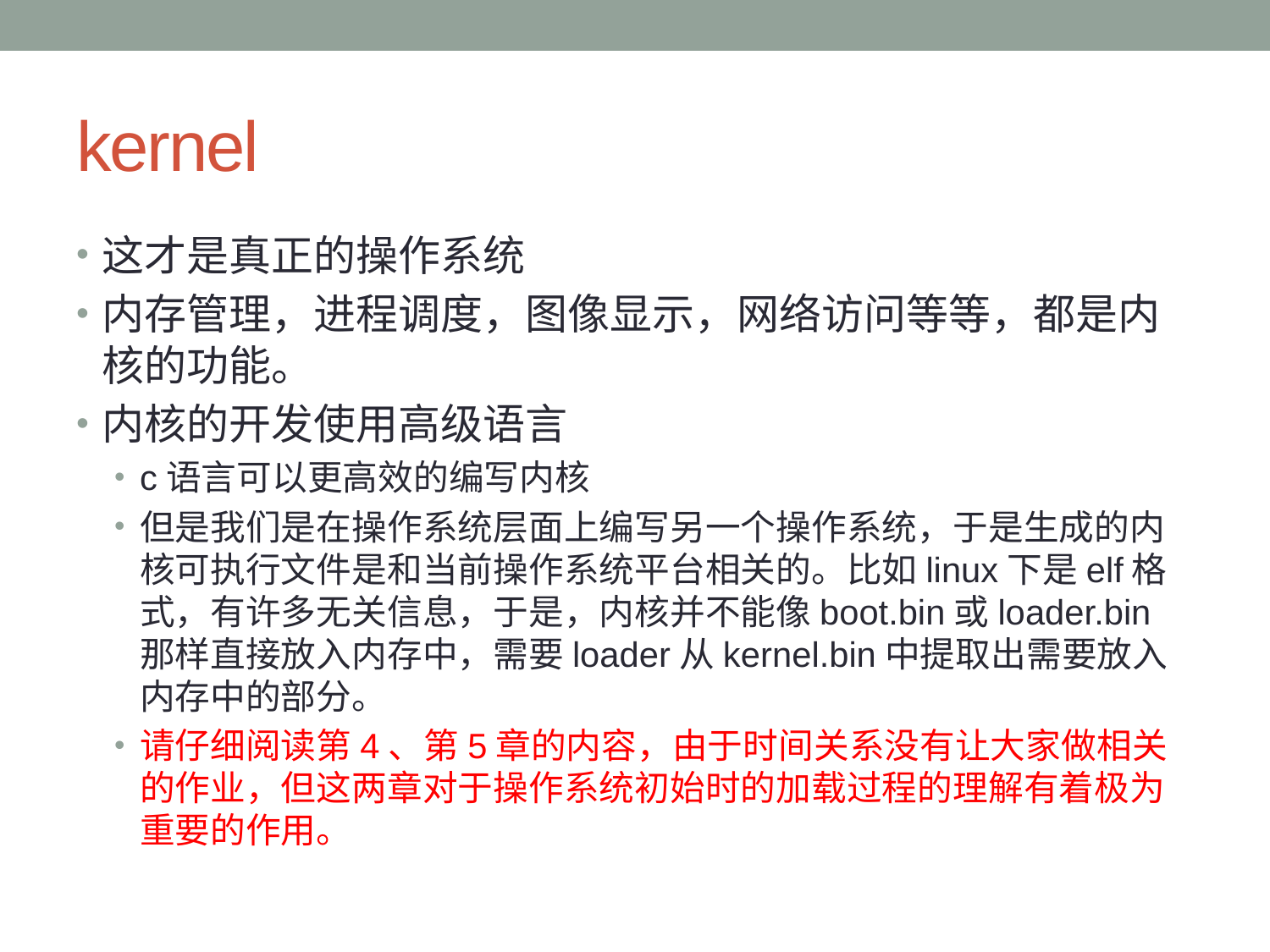

# kernel
这才是真正的操作系统
内存管理，进程调度，图像显示，网络访问等等，都是内核的功能。
内核的开发使用高级语言
c语言可以更高效的编写内核
但是我们是在操作系统层面上编写另一个操作系统，于是生成的内核可执行文件是和当前操作系统平台相关的。比如linux下是elf格式，有许多无关信息，于是，内核并不能像boot.bin或loader.bin那样直接放入内存中，需要loader从kernel.bin中提取出需要放入内存中的部分。
请仔细阅读第4、第5章的内容，由于时间关系没有让大家做相关的作业，但这两章对于操作系统初始时的加载过程的理解有着极为重要的作用。